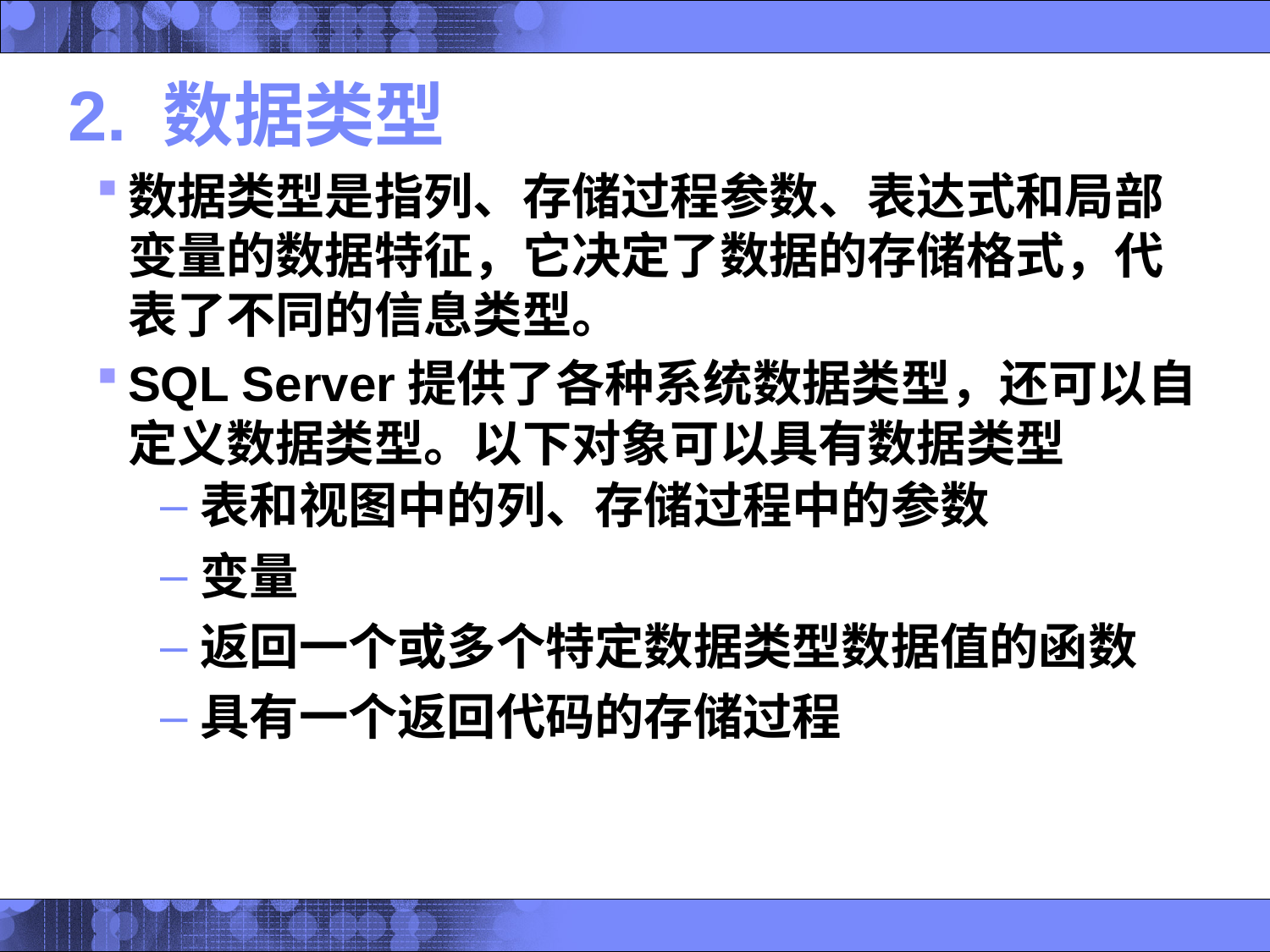

# 2. 数据类型
数据类型是指列、存储过程参数、表达式和局部变量的数据特征，它决定了数据的存储格式，代表了不同的信息类型。
SQL Server提供了各种系统数据类型，还可以自定义数据类型。以下对象可以具有数据类型
表和视图中的列、存储过程中的参数
变量
返回一个或多个特定数据类型数据值的函数
具有一个返回代码的存储过程